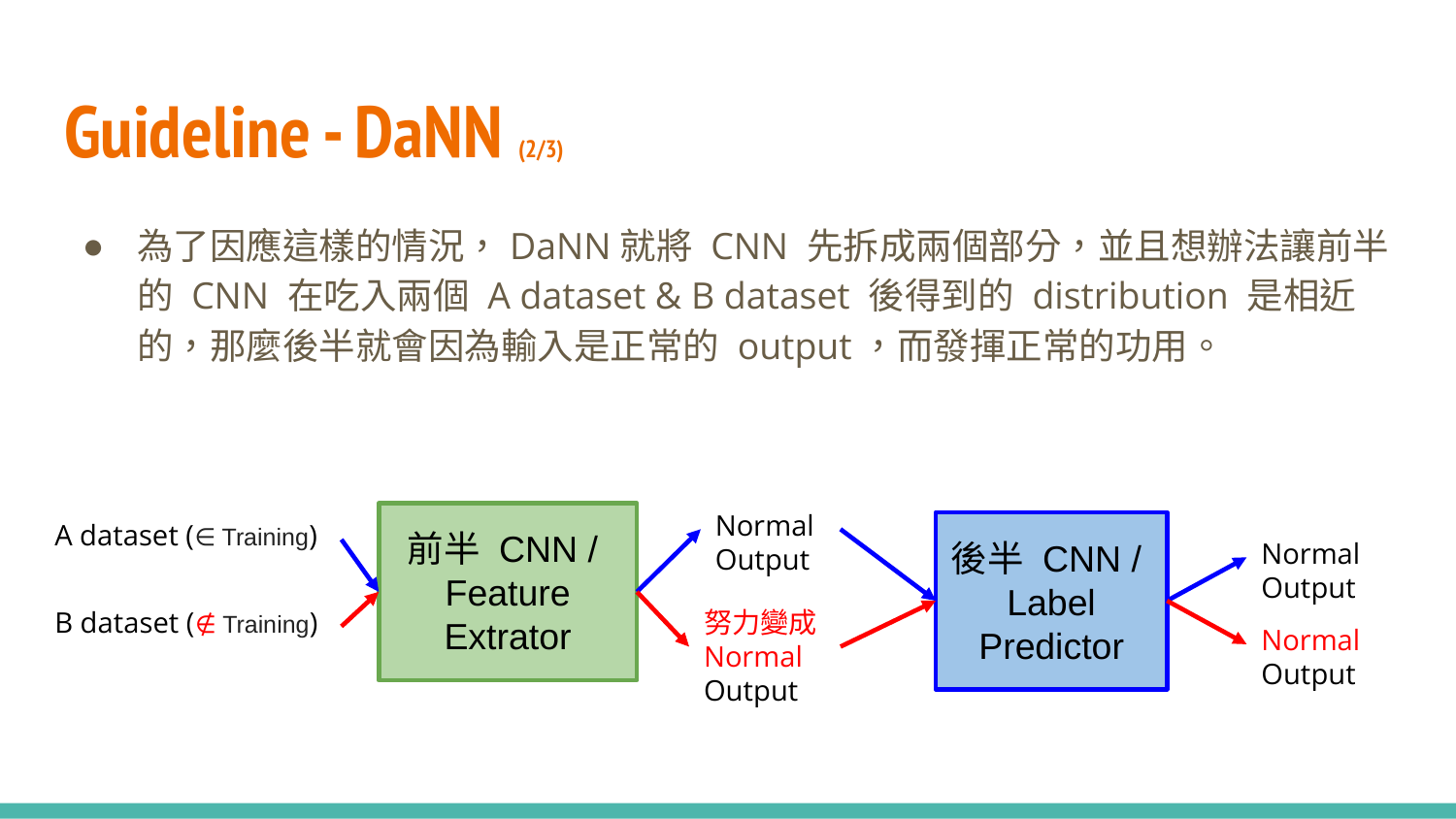

# Guideline - DaNN (2/3)
為了因應這樣的情況，DaNN就將 CNN 先拆成兩個部分，並且想辦法讓前半的 CNN 在吃入兩個 A dataset & B dataset 後得到的 distribution 是相近的，那麼後半就會因為輸入是正常的 output，而發揮正常的功用。
Normal Output
A dataset (∈ Training)
前半 CNN /
Feature Extrator
後半 CNN /
Label Predictor
Normal Output
B dataset (∉ Training)
努力變成 Normal Output
Normal Output